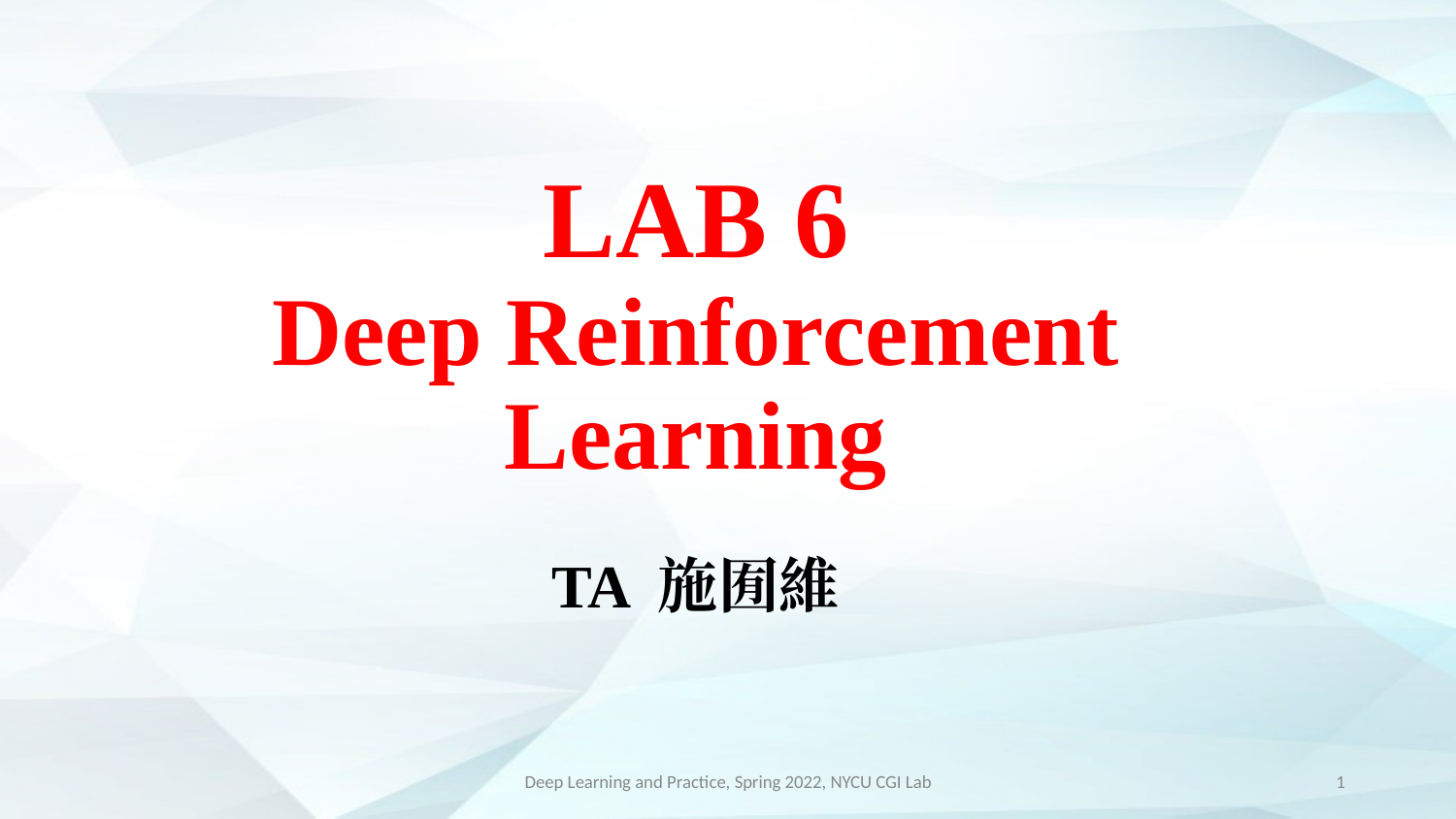

# LAB 6
Deep Reinforcement Learning
TA 施囿維
Deep Learning and Practice, Spring 2022, NYCU CGI Lab
1